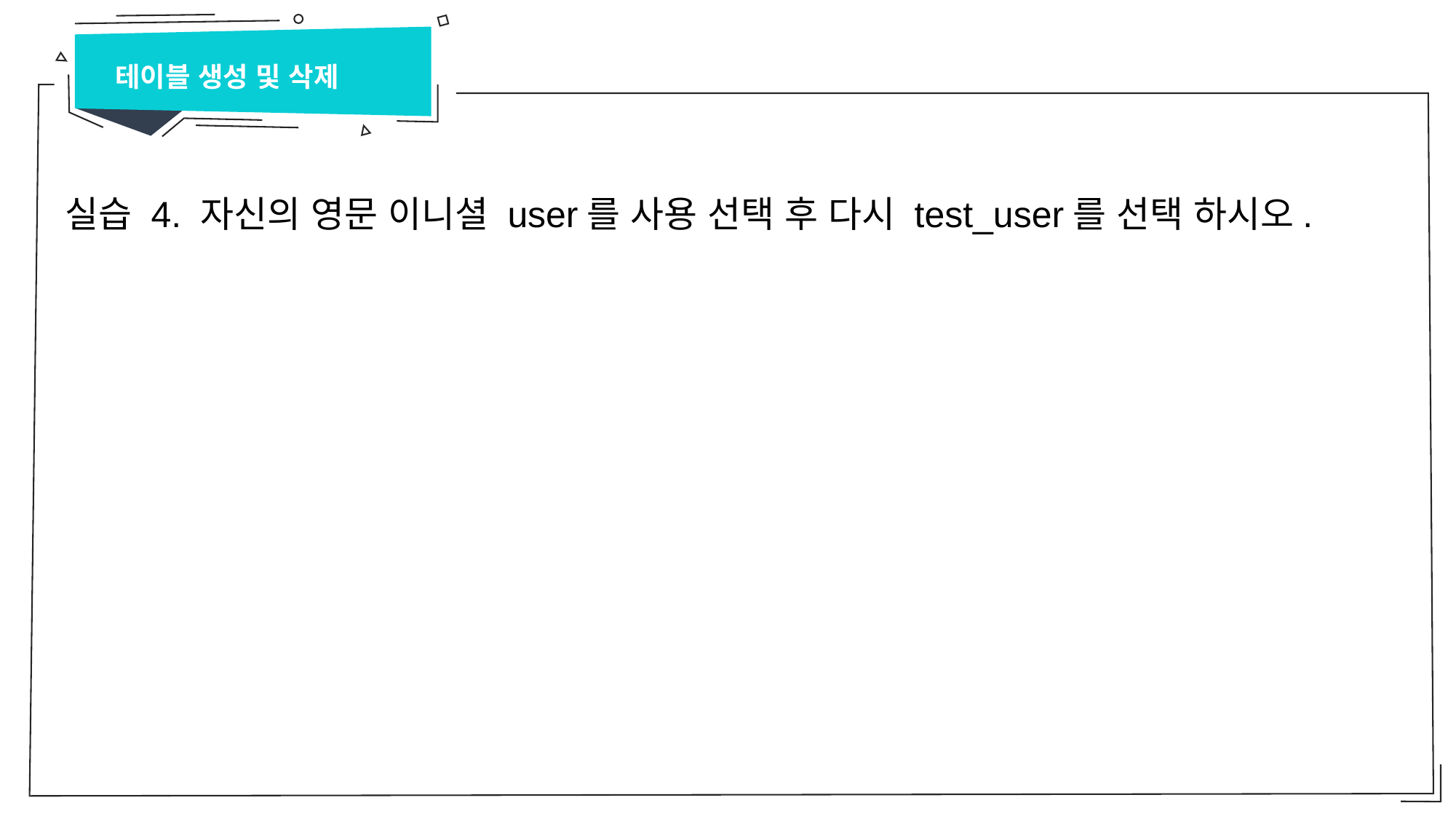

테이블 생성 및 삭제
실습 4. 자신의 영문 이니셜 user를 사용 선택 후 다시 test_user를 선택 하시오.